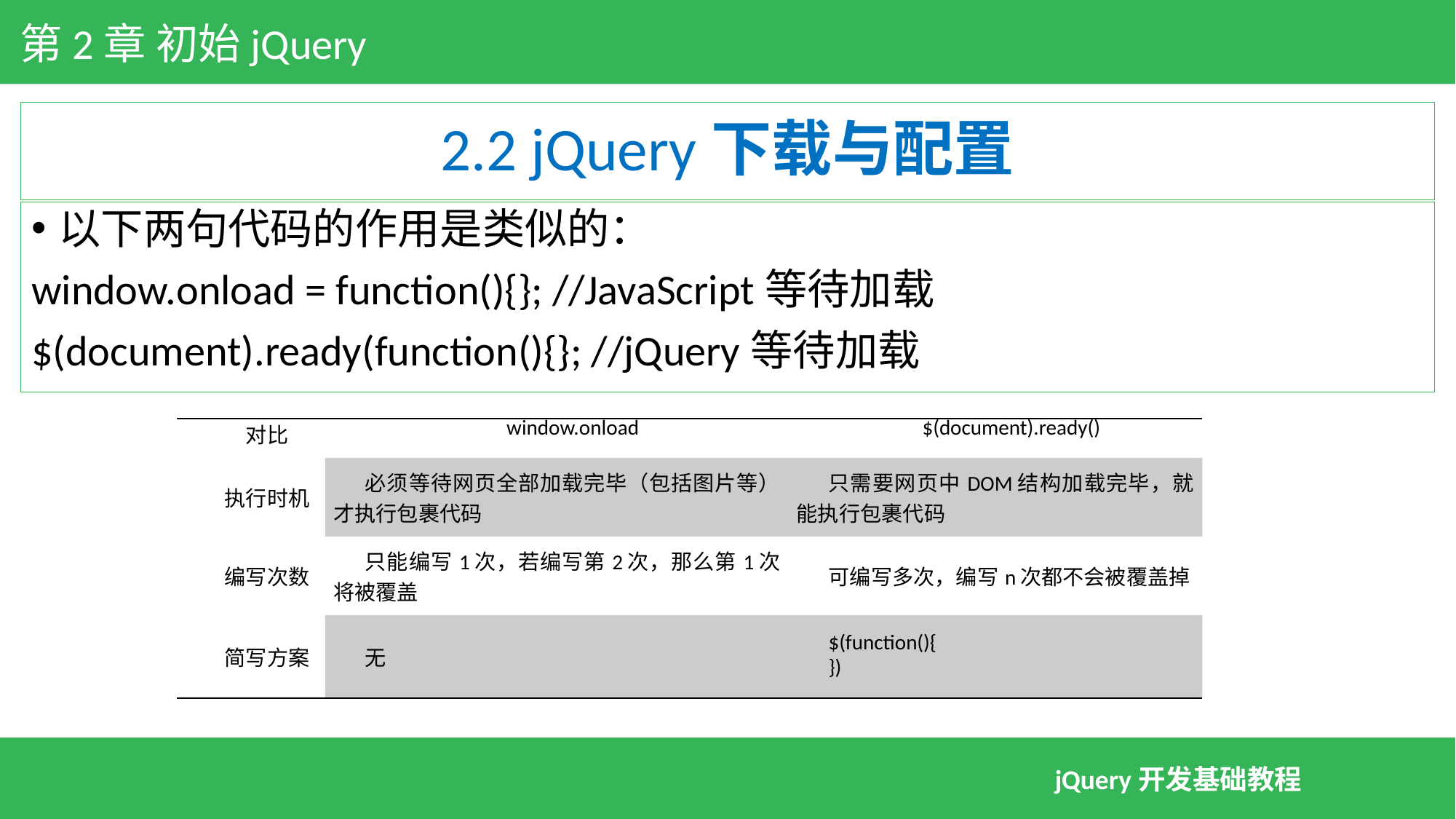

第2章 初始jQuery

# 2.2 jQuery下载与配置
以下两句代码的作用是类似的：
window.onload = function(){}; //JavaScript等待加载
$(document).ready(function(){}; //jQuery等待加载
| 对比 | window.onload | $(document).ready() |
| --- | --- | --- |
| 执行时机 | 必须等待网页全部加载完毕（包括图片等）才执行包裹代码 | 只需要网页中DOM结构加载完毕，就能执行包裹代码 |
| 编写次数 | 只能编写1次，若编写第2次，那么第1次将被覆盖 | 可编写多次，编写n次都不会被覆盖掉 |
| 简写方案 | 无 | $(function(){ }) |
jQuery开发基础教程